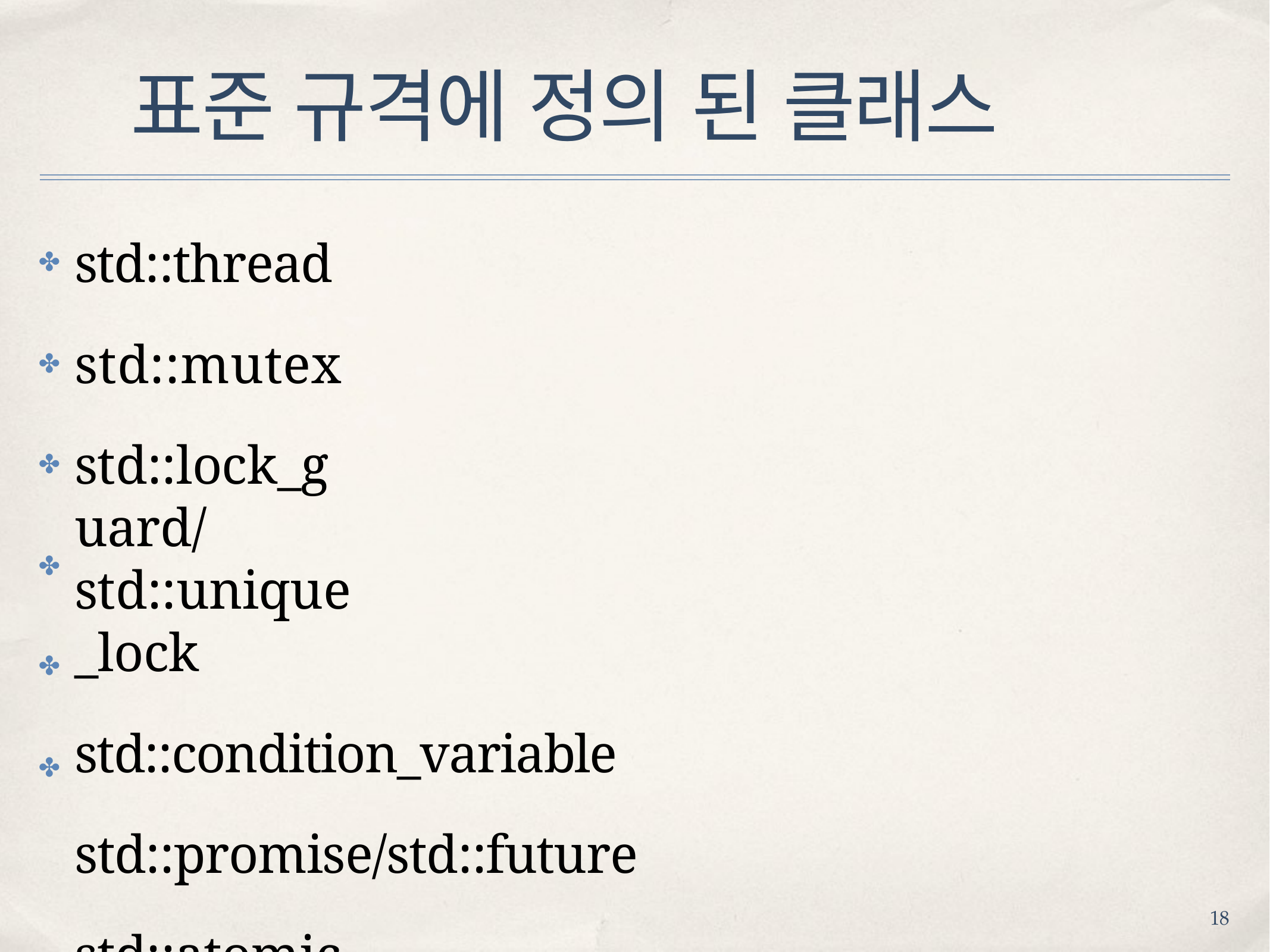

# 표준 규격에 정의 된 클래스
std::thread  std::mutex
std::lock_guard/std::unique_lock
std::condition_variable  std::promise/std::future  std::atomic
etc,...
✤
✤
✤
✤
✤
✤
18